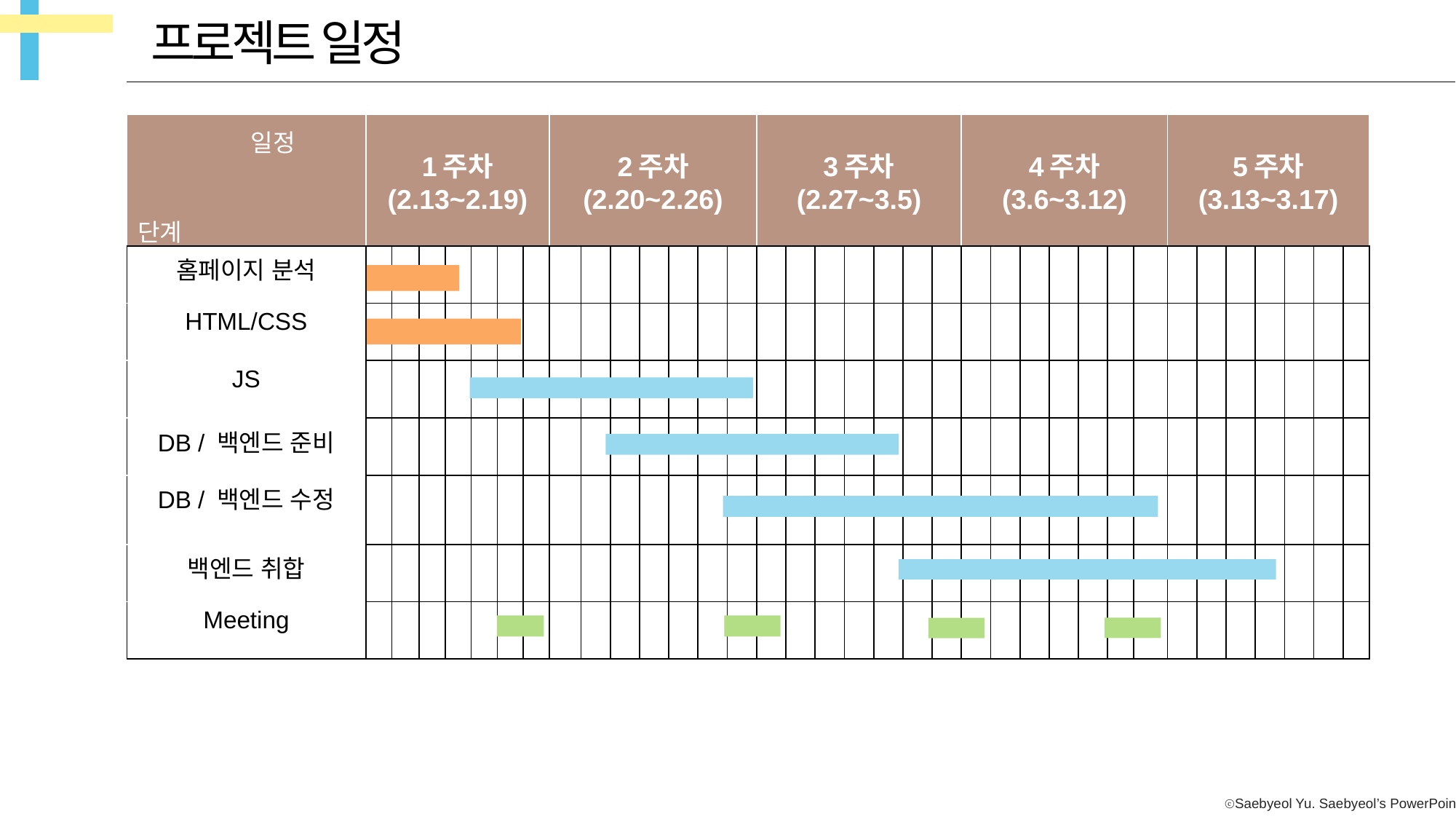

프로젝트 일정

| 일정 단계 | 1주차 (2.13~2.19) |  |  |  |  |  |  | 2주차 (2.20~2.26) |  |  |  |  |  |  | 3주차 (2.27~3.5) |  |  |  |  |  |  | 4주차 (3.6~3.12) |  |  |  |  |  |  | 5주차 (3.13~3.17) |  |  |  |  |  |  |
| --- | --- | --- | --- | --- | --- | --- | --- | --- | --- | --- | --- | --- | --- | --- | --- | --- | --- | --- | --- | --- | --- | --- | --- | --- | --- | --- | --- | --- | --- | --- | --- | --- | --- | --- | --- |
| 홈페이지 분석 |  |  |  |  |  |  |  |  |  |  |  |  |  |  |  |  |  |  |  |  |  |  |  |  |  |  |  |  |  |  |  |  |  |  |  |
| HTML/CSS |  |  |  |  |  |  |  |  |  |  |  |  |  |  |  |  |  |  |  |  |  |  |  |  |  |  |  |  |  |  |  |  |  |  |  |
| JS |  |  |  |  |  |  |  |  |  |  |  |  |  |  |  |  |  |  |  |  |  |  |  |  |  |  |  |  |  |  |  |  |  |  |  |
| DB / 백엔드 준비 |  |  |  |  |  |  |  |  |  |  |  |  |  |  |  |  |  |  |  |  |  |  |  |  |  |  |  |  |  |  |  |  |  |  |  |
| DB / 백엔드 수정 |  |  |  |  |  |  |  |  |  |  |  |  |  |  |  |  |  |  |  |  |  |  |  |  |  |  |  |  |  |  |  |  |  |  |  |
| 백엔드 취합 |  |  |  |  |  |  |  |  |  |  |  |  |  |  |  |  |  |  |  |  |  |  |  |  |  |  |  |  |  |  |  |  |  |  |  |
| Meeting |  |  |  |  |  |  |  |  |  |  |  |  |  |  |  |  |  |  |  |  |  |  |  |  |  |  |  |  |  |  |  |  |  |  |  |